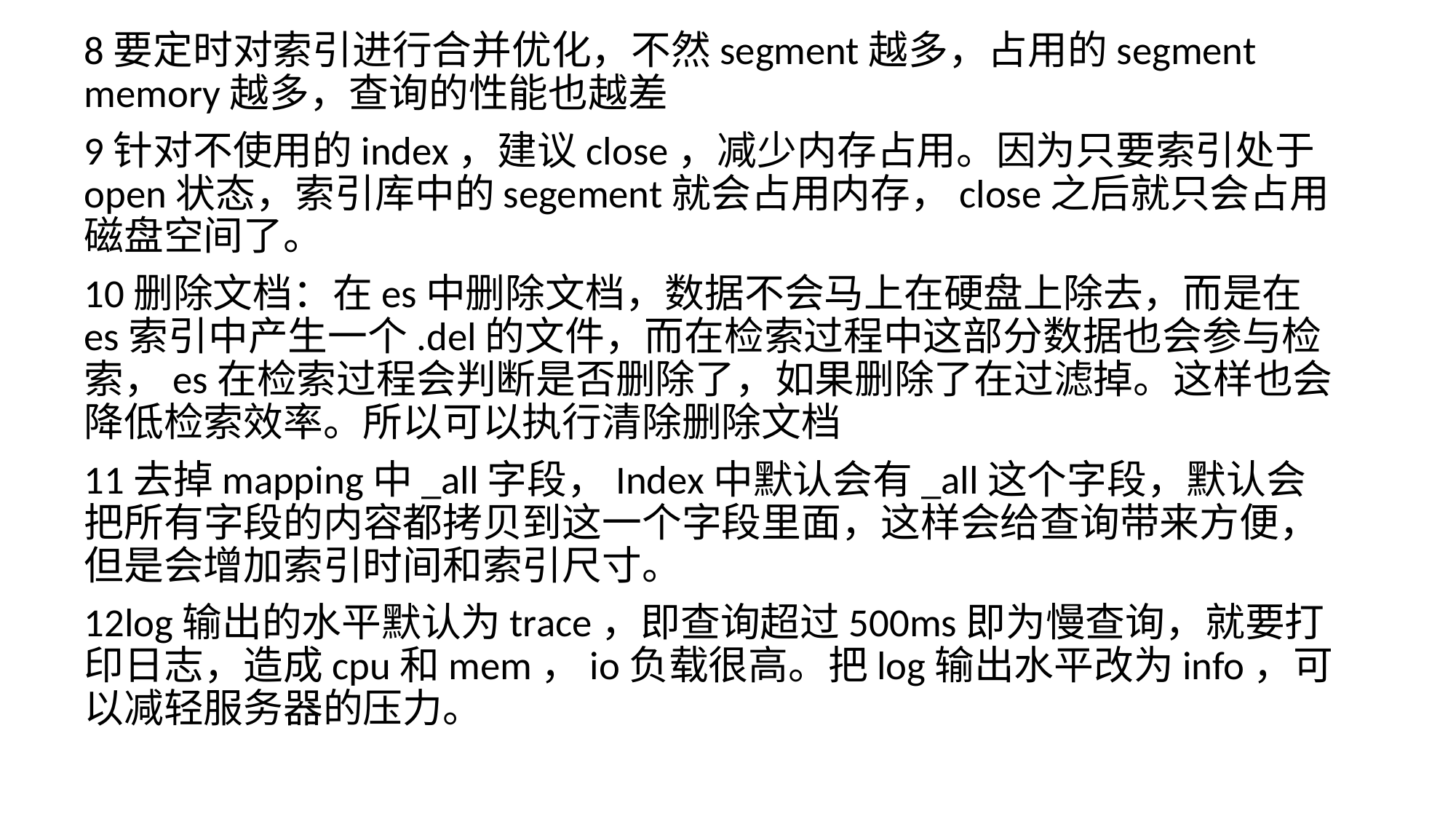

8要定时对索引进行合并优化，不然segment越多，占用的segment memory越多，查询的性能也越差
9针对不使用的index，建议close，减少内存占用。因为只要索引处于open状态，索引库中的segement就会占用内存，close之后就只会占用磁盘空间了。
10删除文档：在es中删除文档，数据不会马上在硬盘上除去，而是在es索引中产生一个.del的文件，而在检索过程中这部分数据也会参与检索，es在检索过程会判断是否删除了，如果删除了在过滤掉。这样也会降低检索效率。所以可以执行清除删除文档
11去掉mapping中_all字段，Index中默认会有_all这个字段，默认会把所有字段的内容都拷贝到这一个字段里面，这样会给查询带来方便，但是会增加索引时间和索引尺寸。
12log输出的水平默认为trace，即查询超过500ms即为慢查询，就要打印日志，造成cpu和mem，io负载很高。把log输出水平改为info，可以减轻服务器的压力。